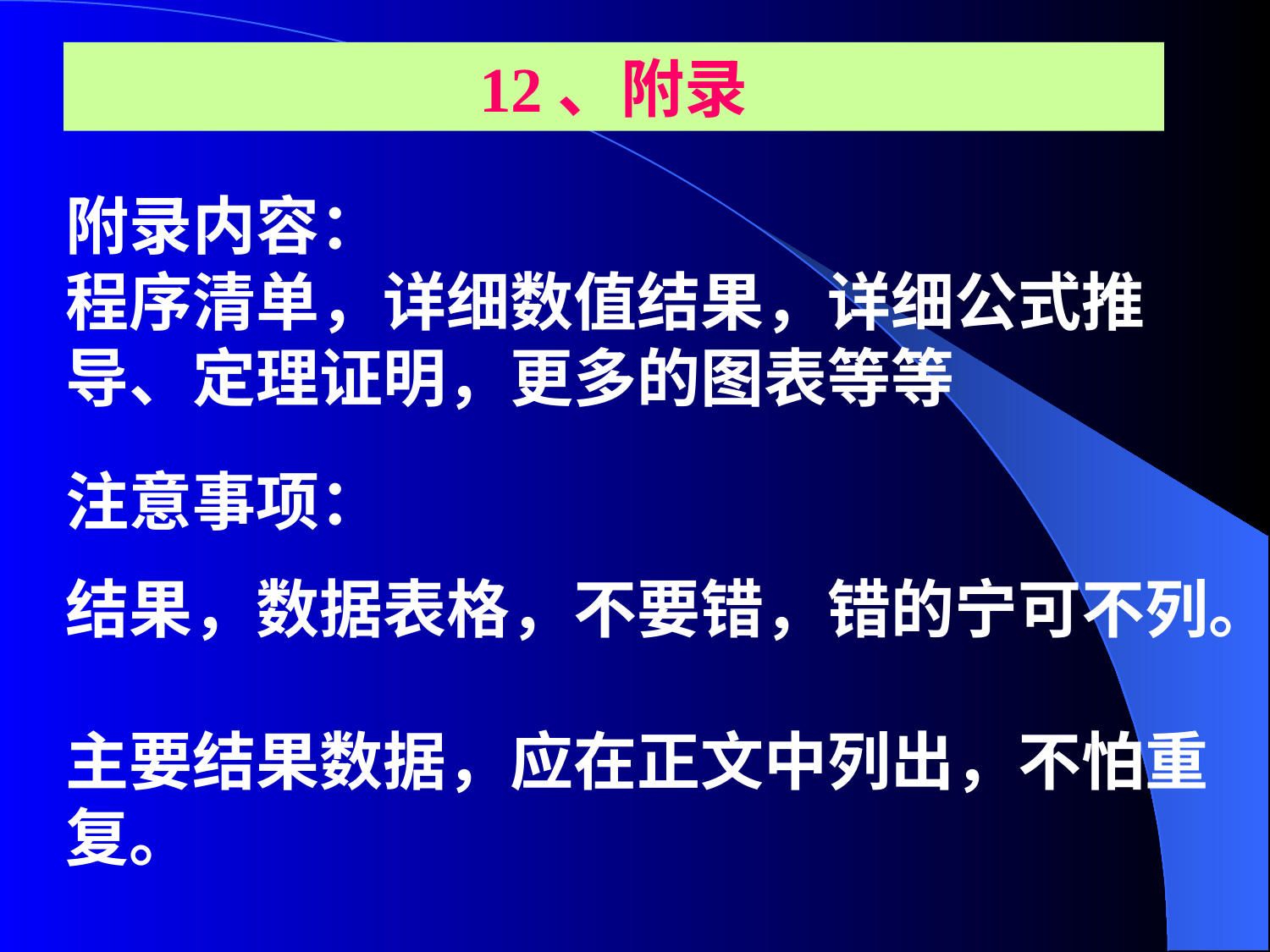

12、附录

附录内容：
程序清单，详细数值结果，详细公式推导、定理证明，更多的图表等等
注意事项：
结果，数据表格，不要错，错的宁可不列。
主要结果数据，应在正文中列出，不怕重复。